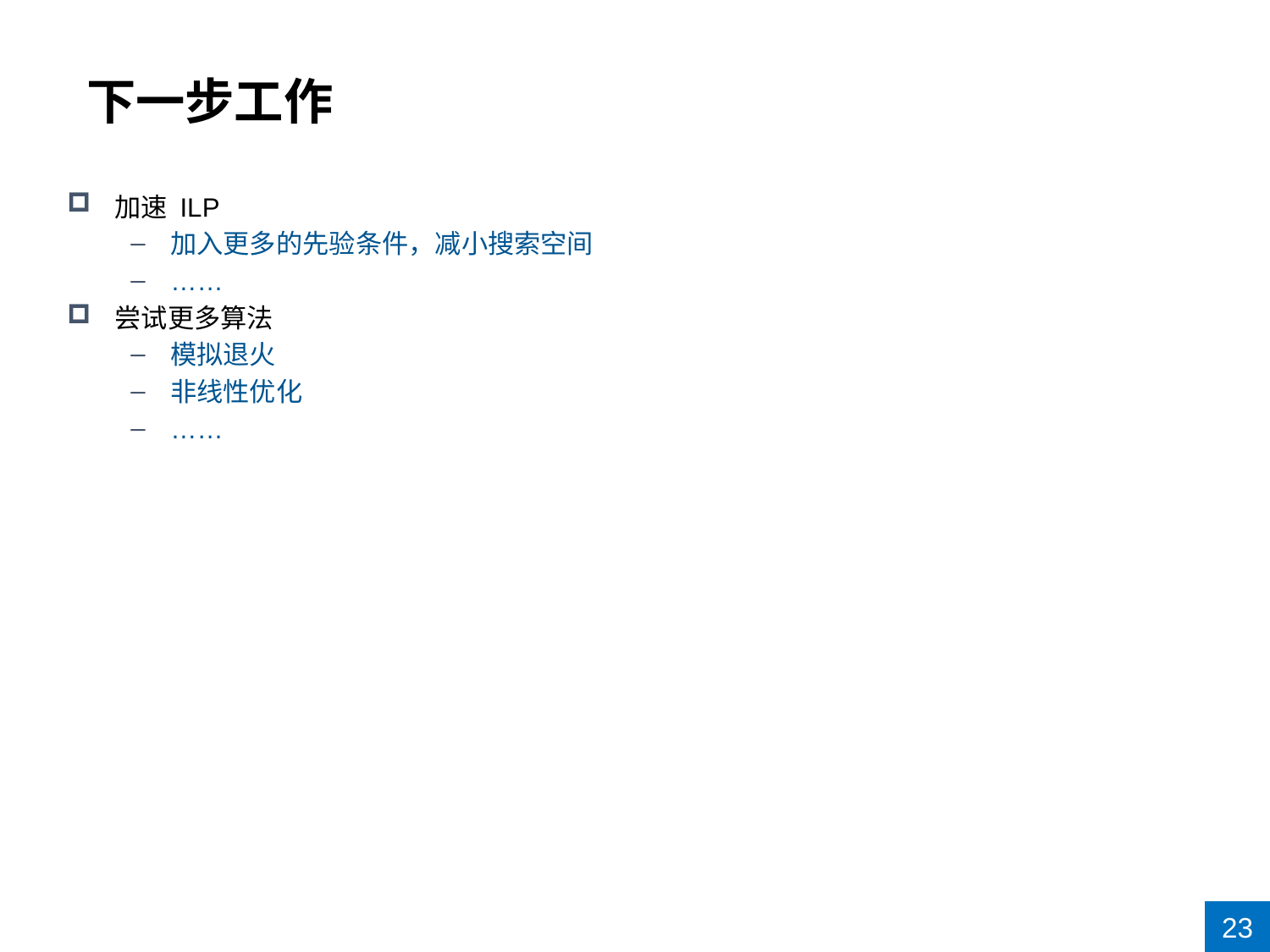

# 下一步工作
加速 ILP
加入更多的先验条件，减小搜索空间
……
尝试更多算法
模拟退火
非线性优化
……

23